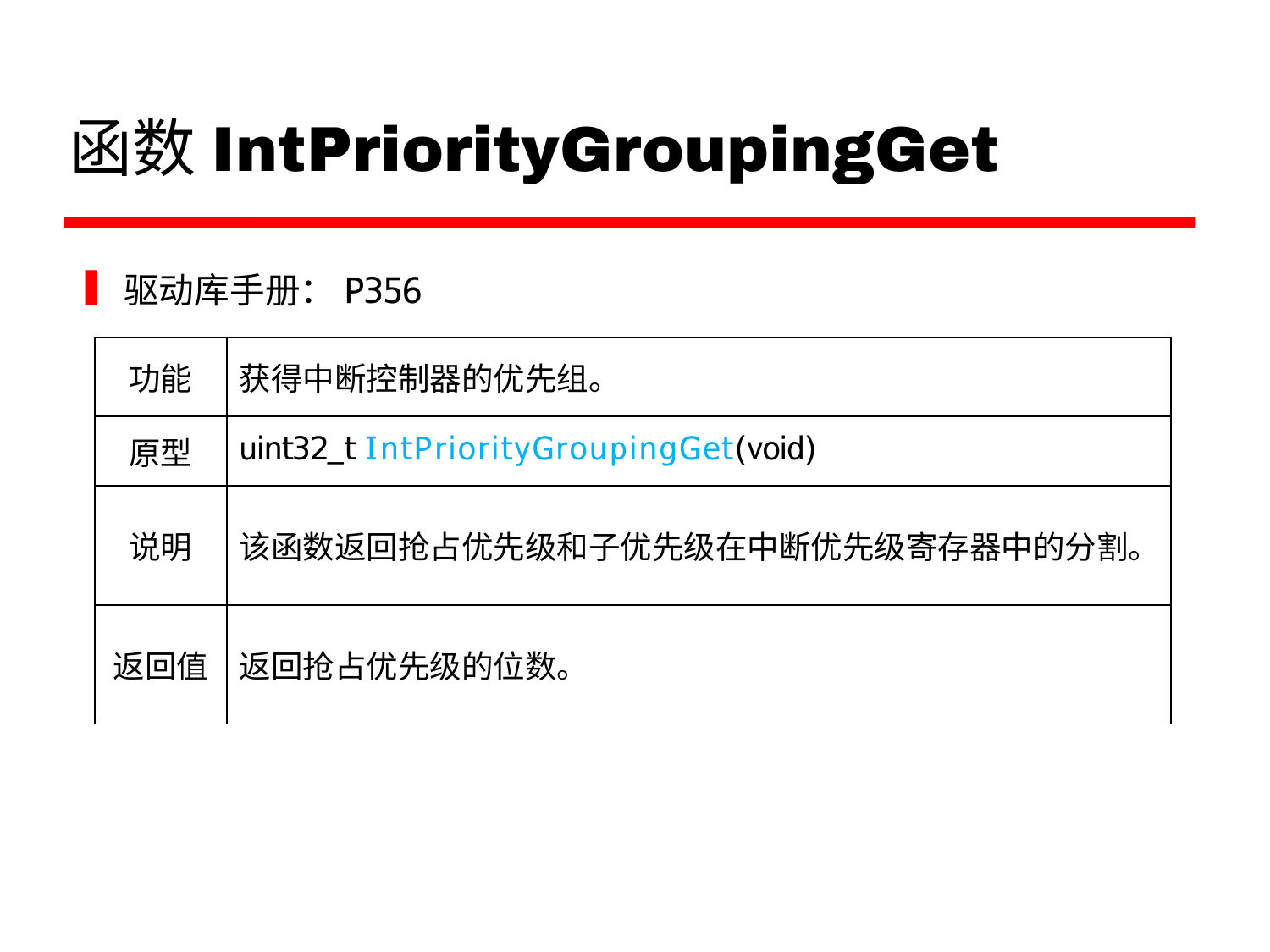

# 函数IntPriorityGroupingGet
驱动库手册：P356
| 功能 | 获得中断控制器的优先组。 |
| --- | --- |
| 原型 | uint32\_t IntPriorityGroupingGet(void) |
| 说明 | 该函数返回抢占优先级和子优先级在中断优先级寄存器中的分割。 |
| 返回值 | 返回抢占优先级的位数。 |